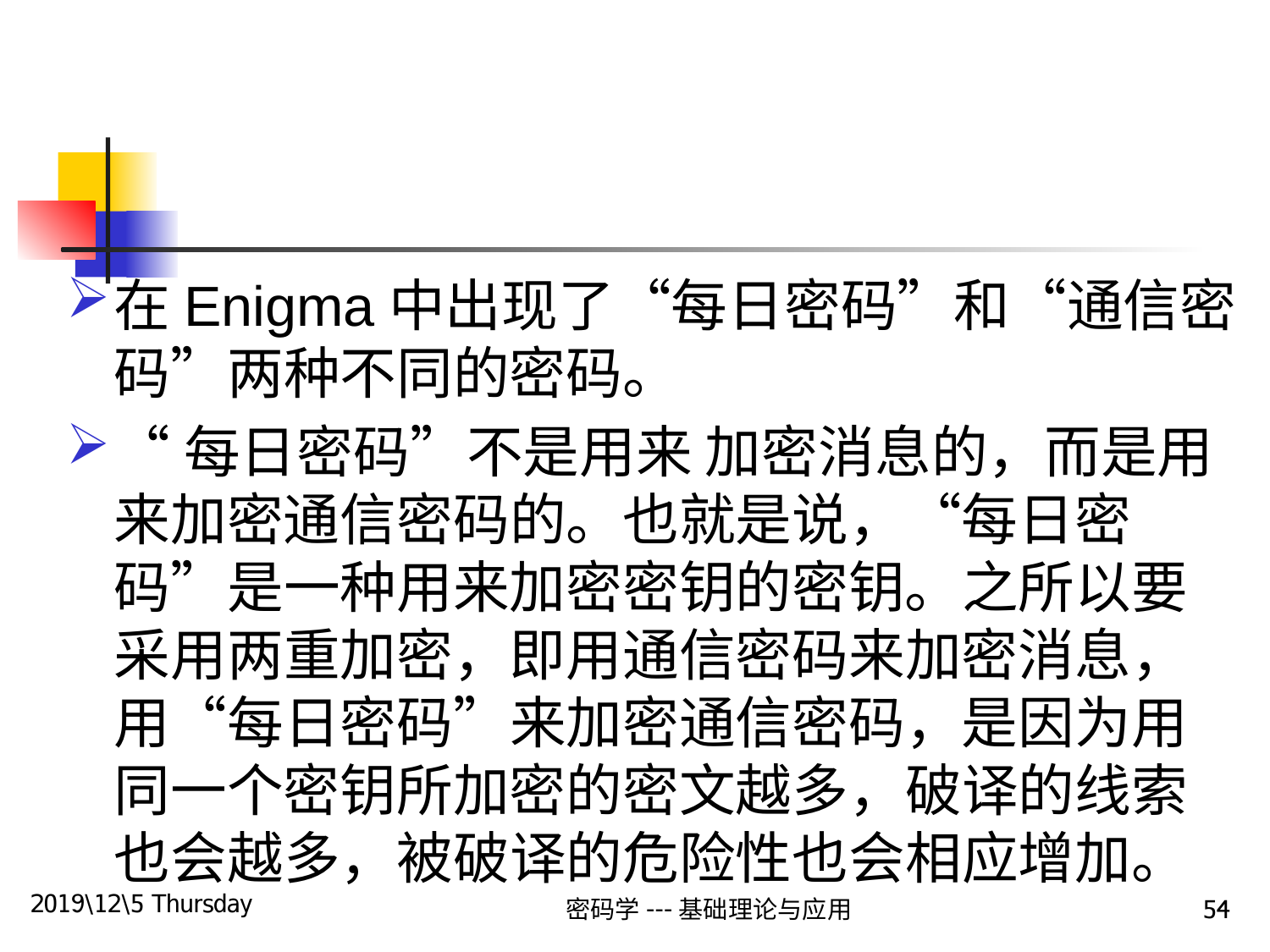

#
在Enigma中出现了“每日密码”和“通信密码”两种不同的密码。
“每日密码”不是用来 加密消息的，而是用来加密通信密码的。也就是说，“每日密码”是一种用来加密密钥的密钥。之所以要采用两重加密，即用通信密码来加密消息，用“每日密码”来加密通信密码，是因为用同一个密钥所加密的密文越多，破译的线索也会越多，被破译的危险性也会相应增加。
密码学---基础理论与应用
54
2019\12\5 Thursday